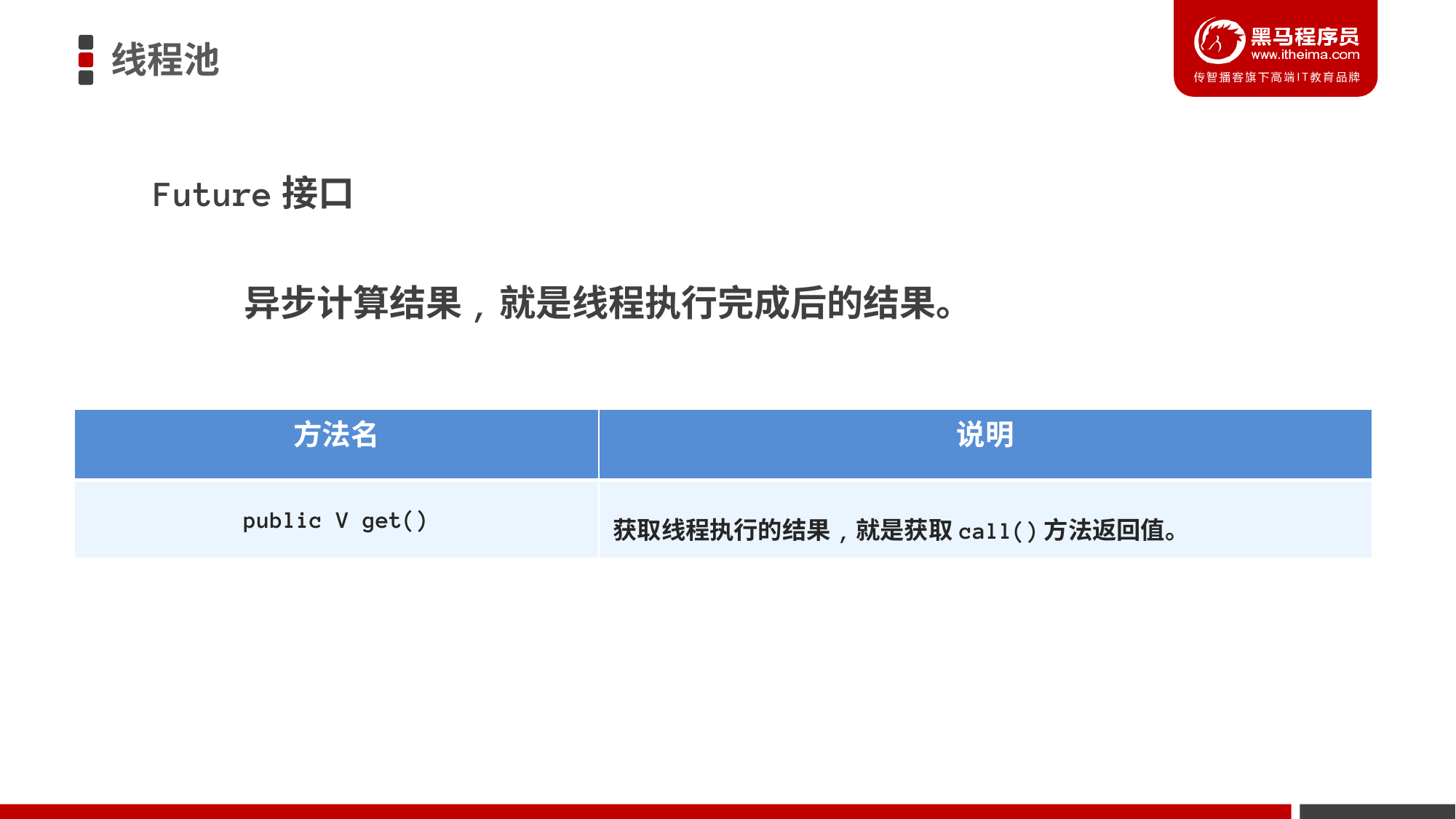

线程池
Future接口
异步计算结果,就是线程执行完成后的结果。
| 方法名 | 说明 |
| --- | --- |
| public V get() | 获取线程执行的结果,就是获取call()方法返回值。 |